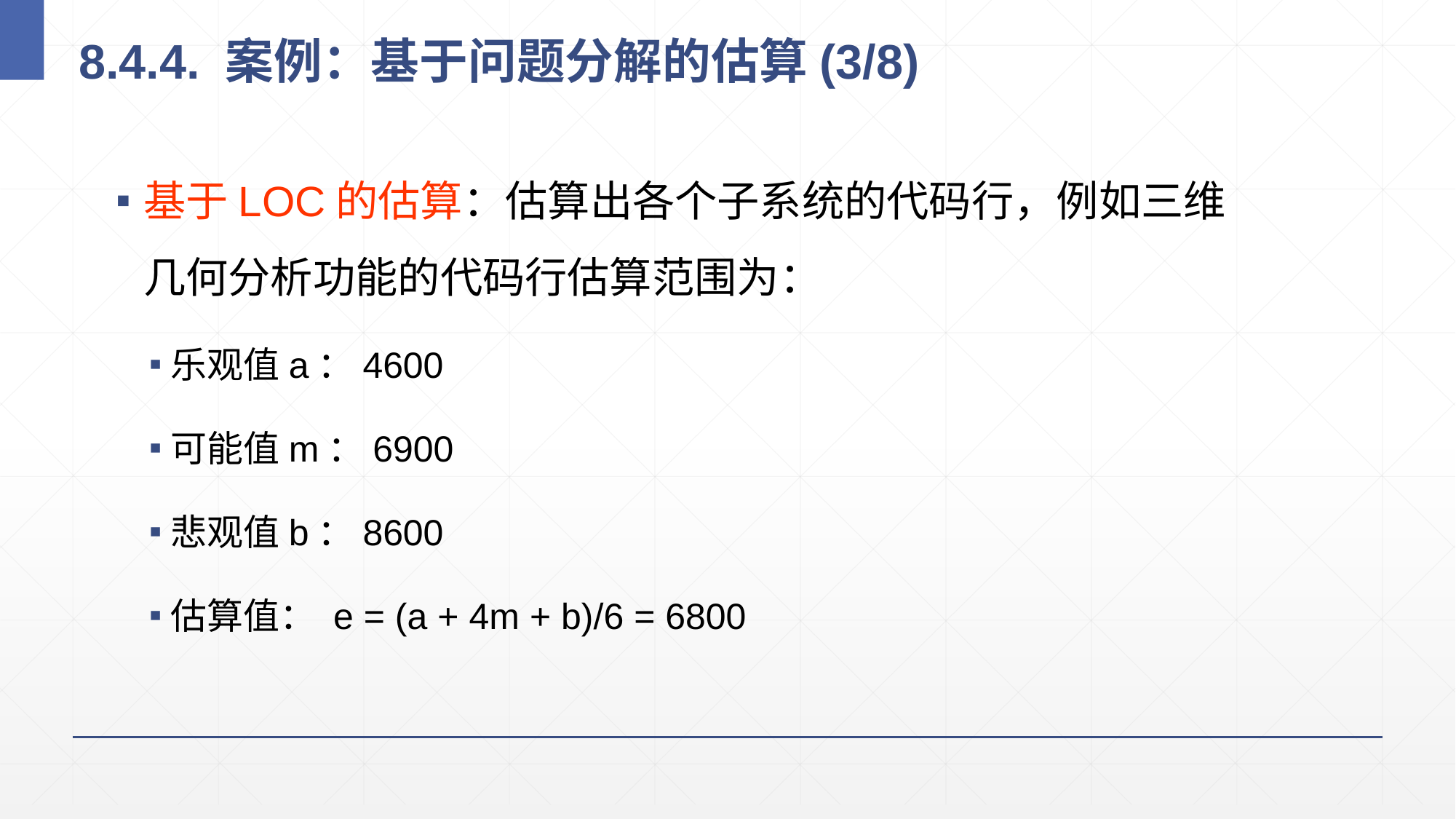

# 8.4.4. 案例：基于问题分解的估算(3/8)
基于LOC的估算：估算出各个子系统的代码行，例如三维几何分析功能的代码行估算范围为：
乐观值a：4600
可能值m：6900
悲观值b：8600
估算值： e = (a + 4m + b)/6 = 6800